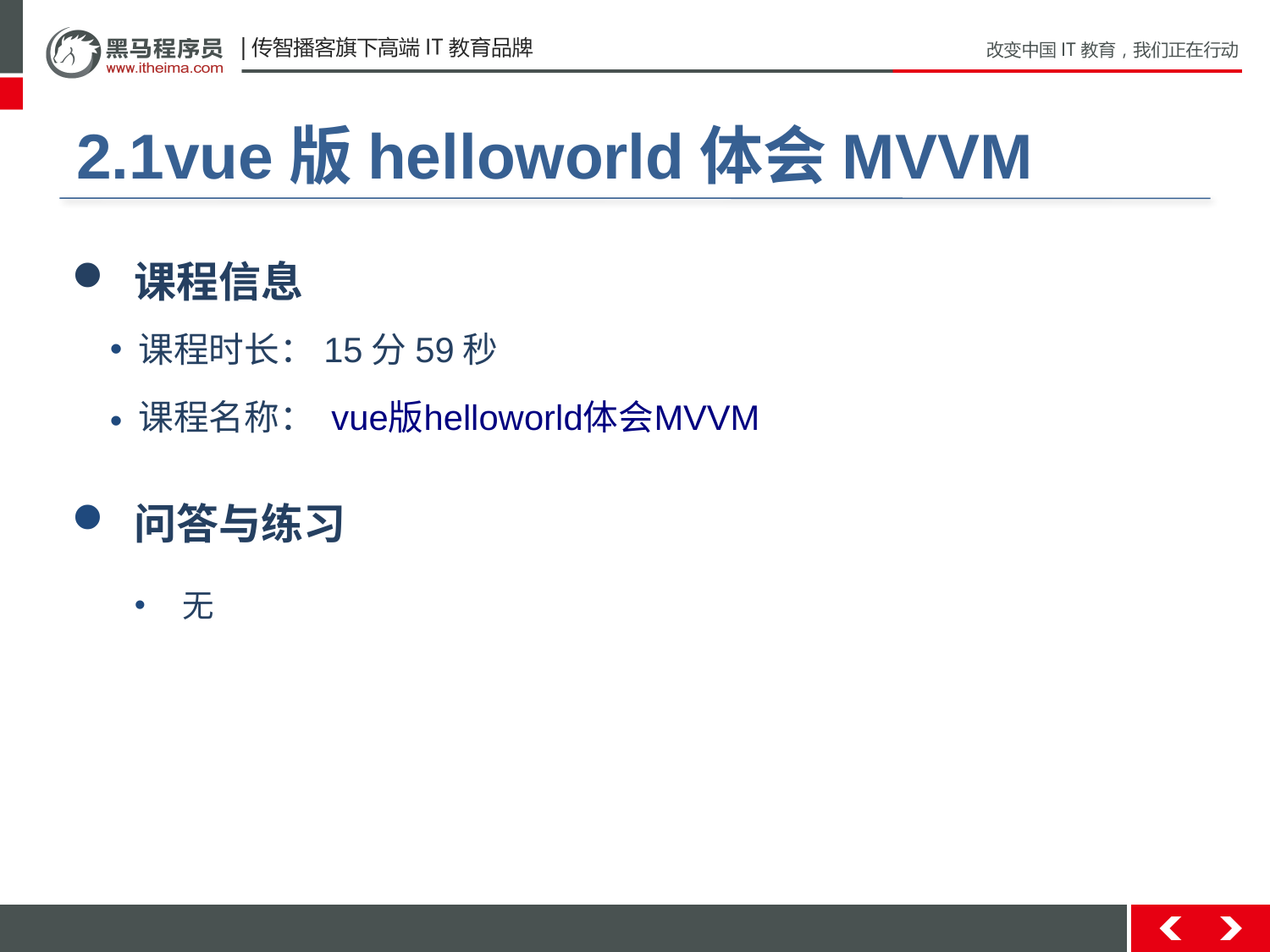

#
2.1vue版helloworld体会MVVM
 课程信息
 课程时长：15分59秒
 课程名称： vue版helloworld体会MVVM
 问答与练习
无